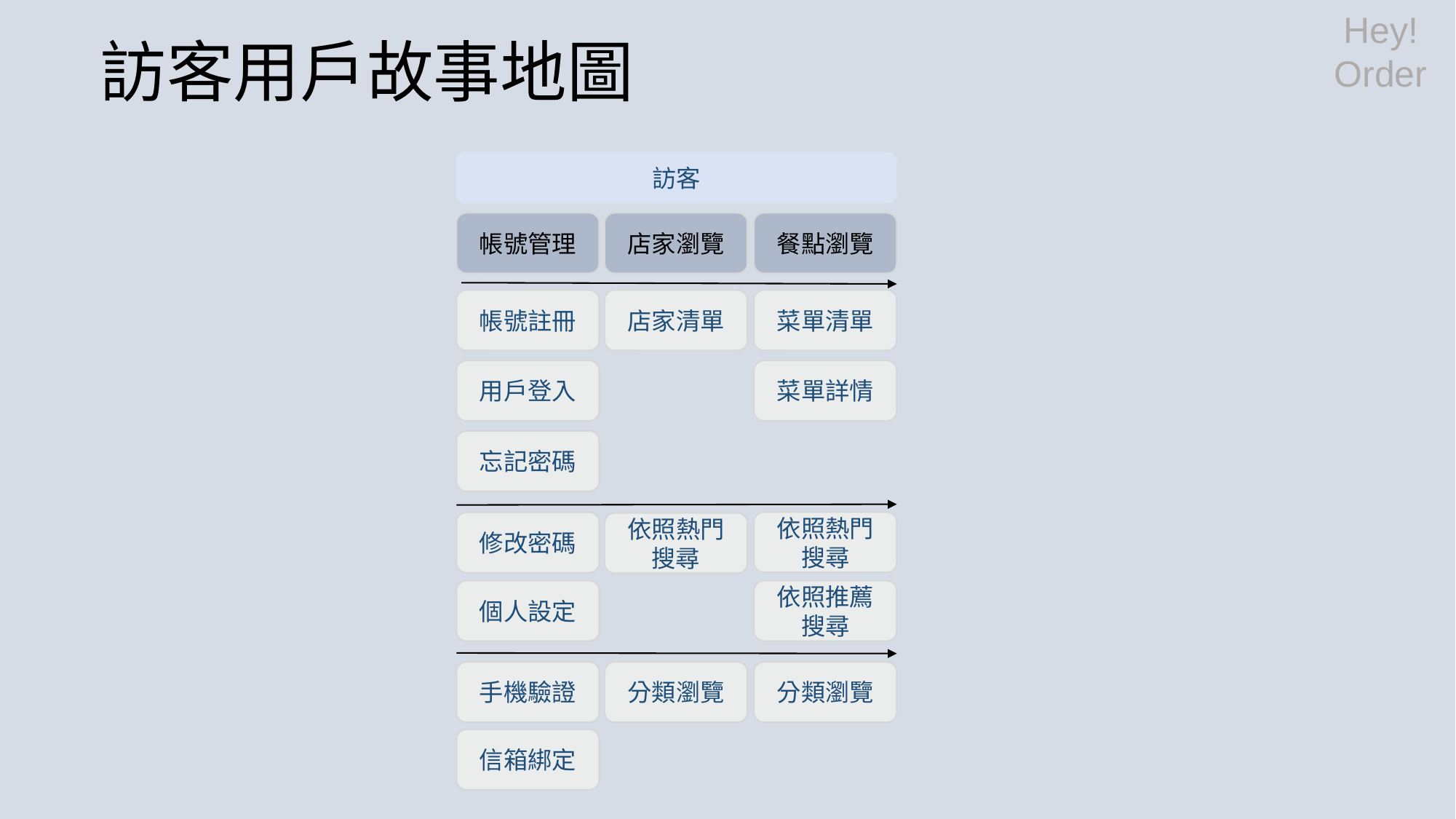

訪客用戶故事地圖
Hey!
Order

訪客
帳號管理
店家瀏覽
餐點瀏覽
帳號註冊
店家清單
菜單清單
菜單詳情
用戶登入
依照熱門搜尋
修改密碼
依照熱門搜尋
個人設定
依照推薦搜尋
手機驗證
分類瀏覽
分類瀏覽
信箱綁定
忘記密碼